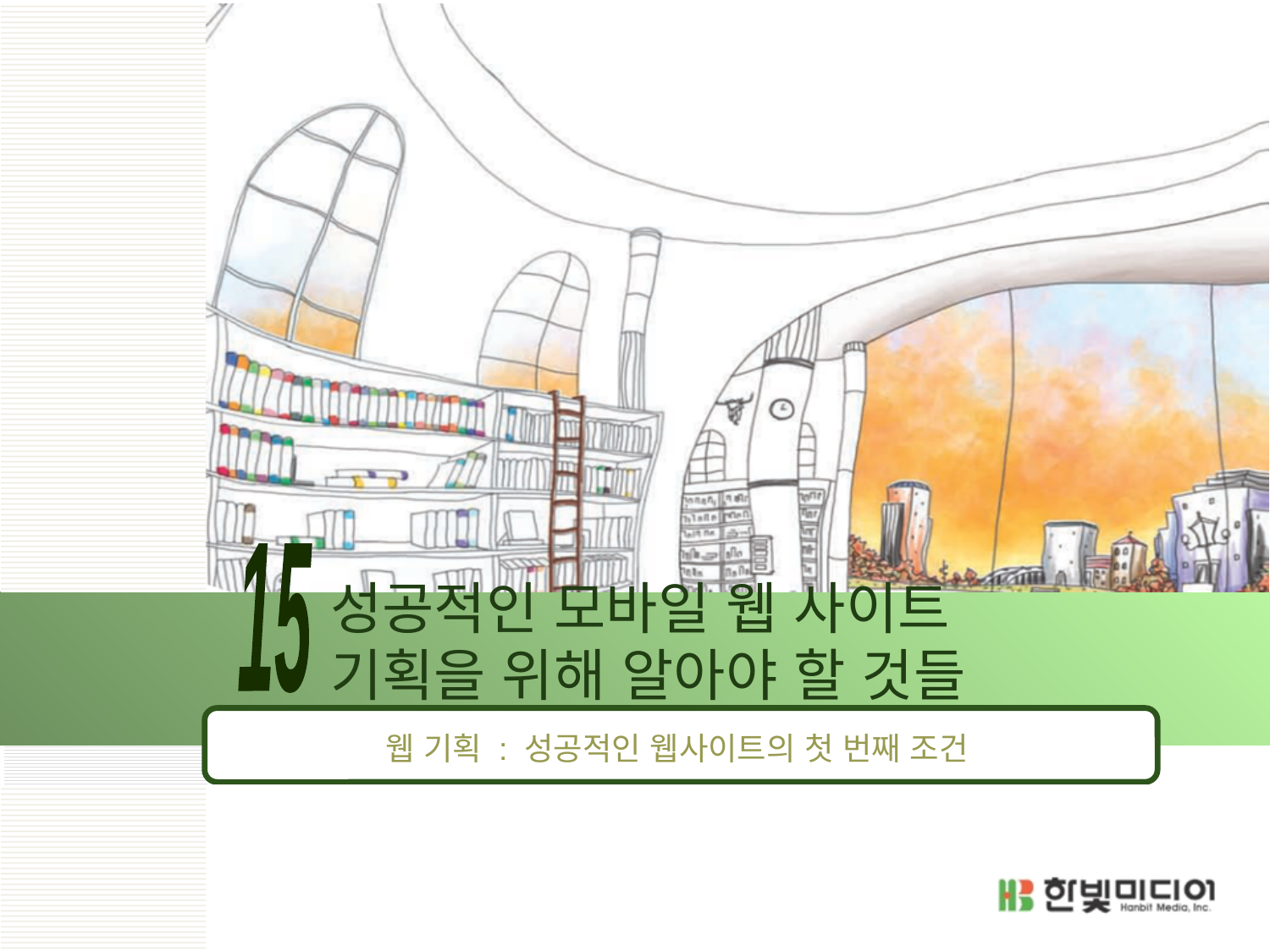

15
# 성공적인 모바일 웹 사이트 기획을 위해 알아야 할 것들
웹 기획 : 성공적인 웹사이트의 첫 번째 조건